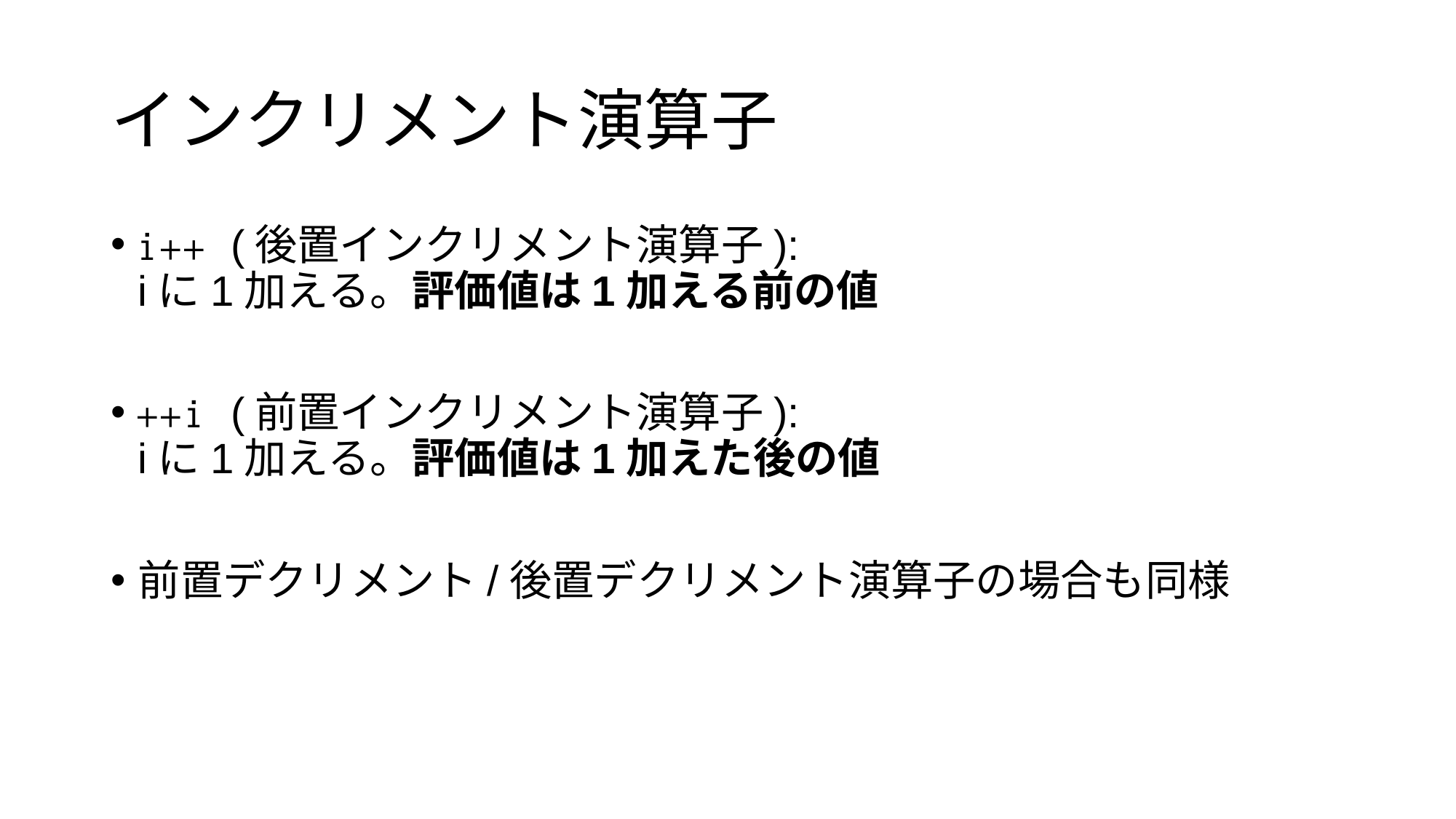

# インクリメント演算子
i++ (後置インクリメント演算子):
iに1加える。評価値は1加える前の値

++i (前置インクリメント演算子):
iに1加える。評価値は1加えた後の値

前置デクリメント/後置デクリメント演算子の場合も同様